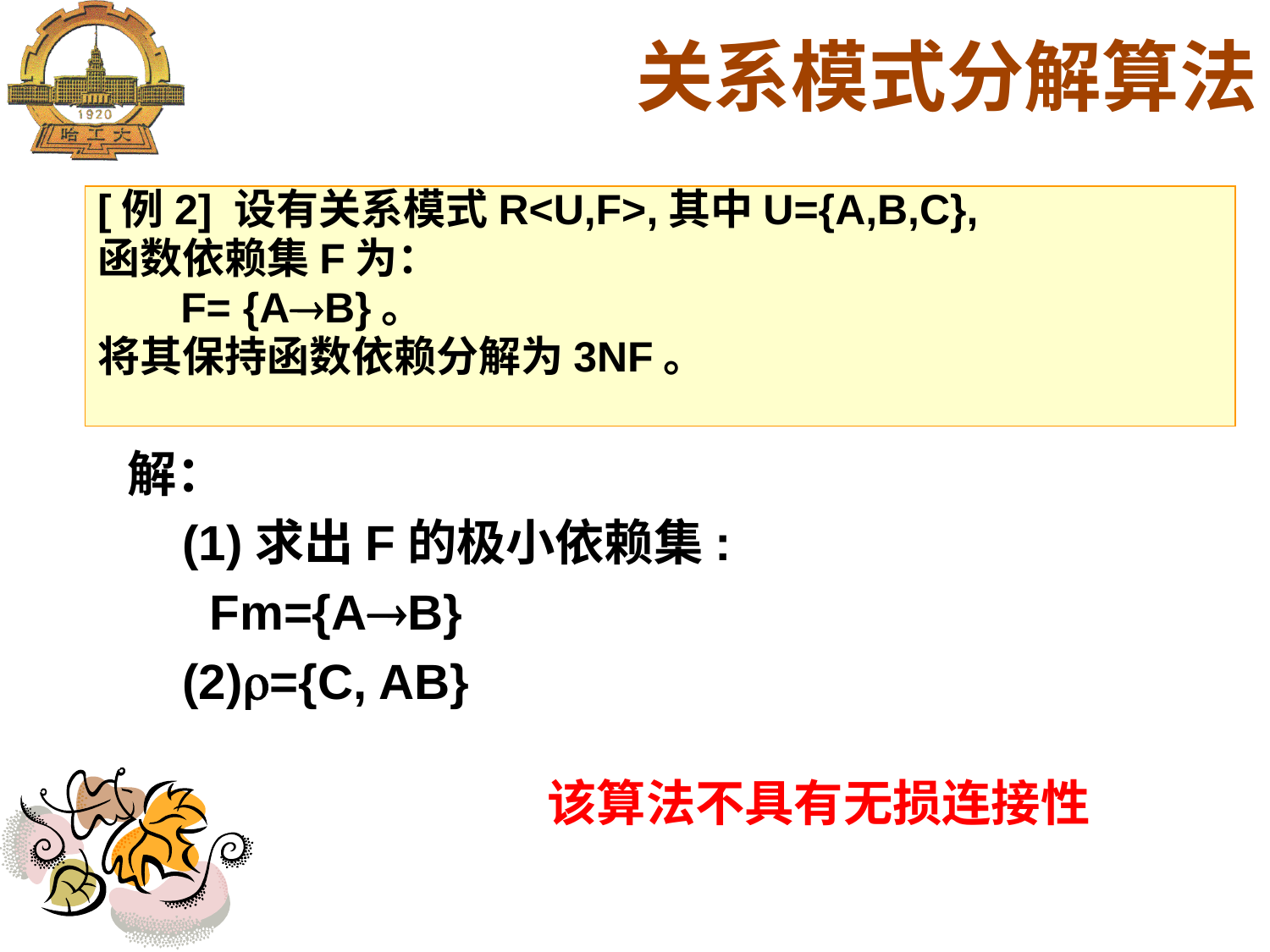

关系模式分解算法
[例2] 设有关系模式R<U,F>,其中U={A,B,C},
函数依赖集F为：
       F= {A→B}。
将其保持函数依赖分解为3NF。
解：
    (1)求出F的极小依赖集:
      Fm={A→B}
    (2)ρ={C, AB}

该算法不具有无损连接性